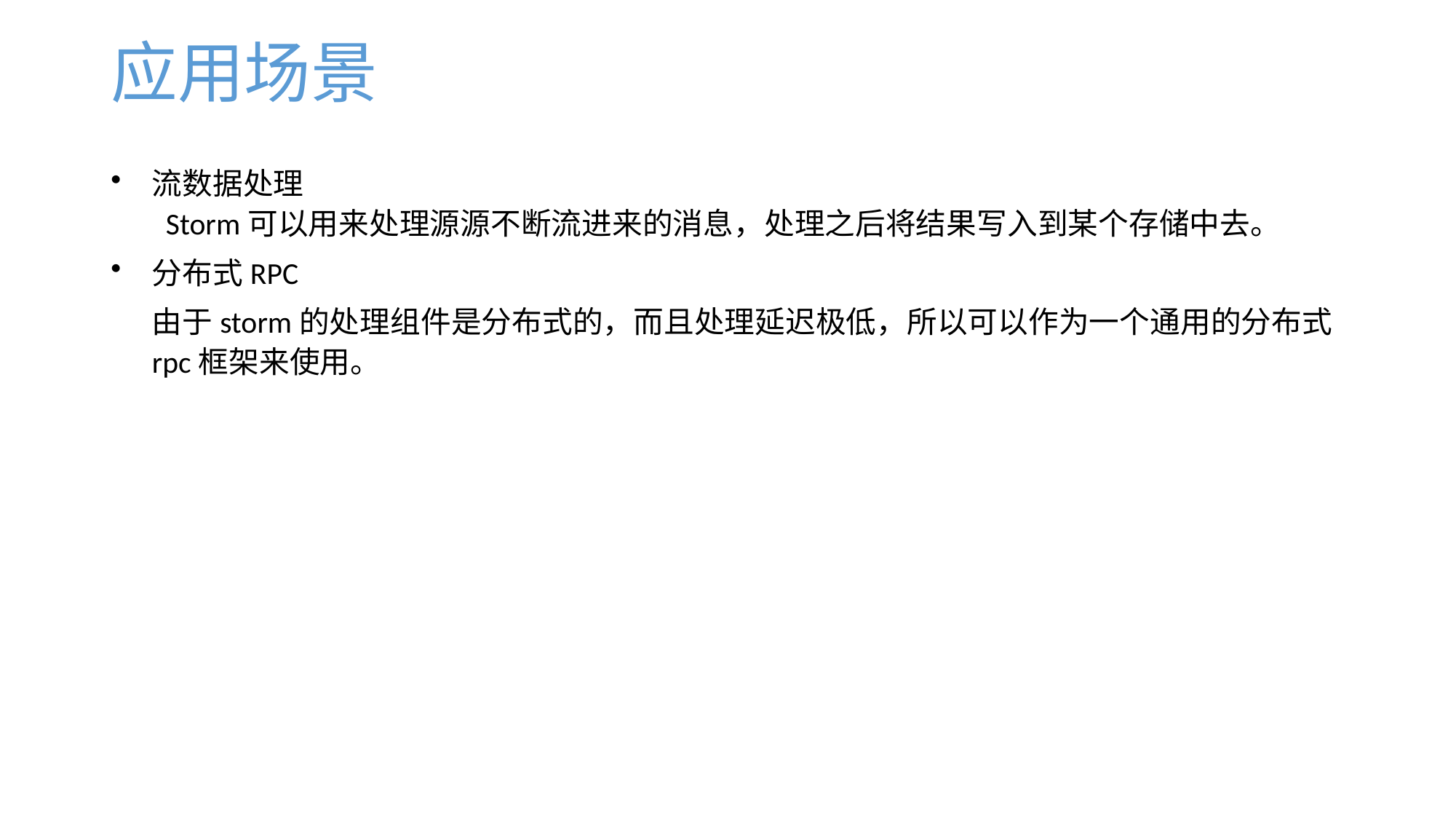

# 应用场景
流数据处理
 Storm可以用来处理源源不断流进来的消息，处理之后将结果写入到某个存储中去。
分布式RPC
	由于storm的处理组件是分布式的，而且处理延迟极低，所以可以作为一个通用的分布式rpc框架来使用。